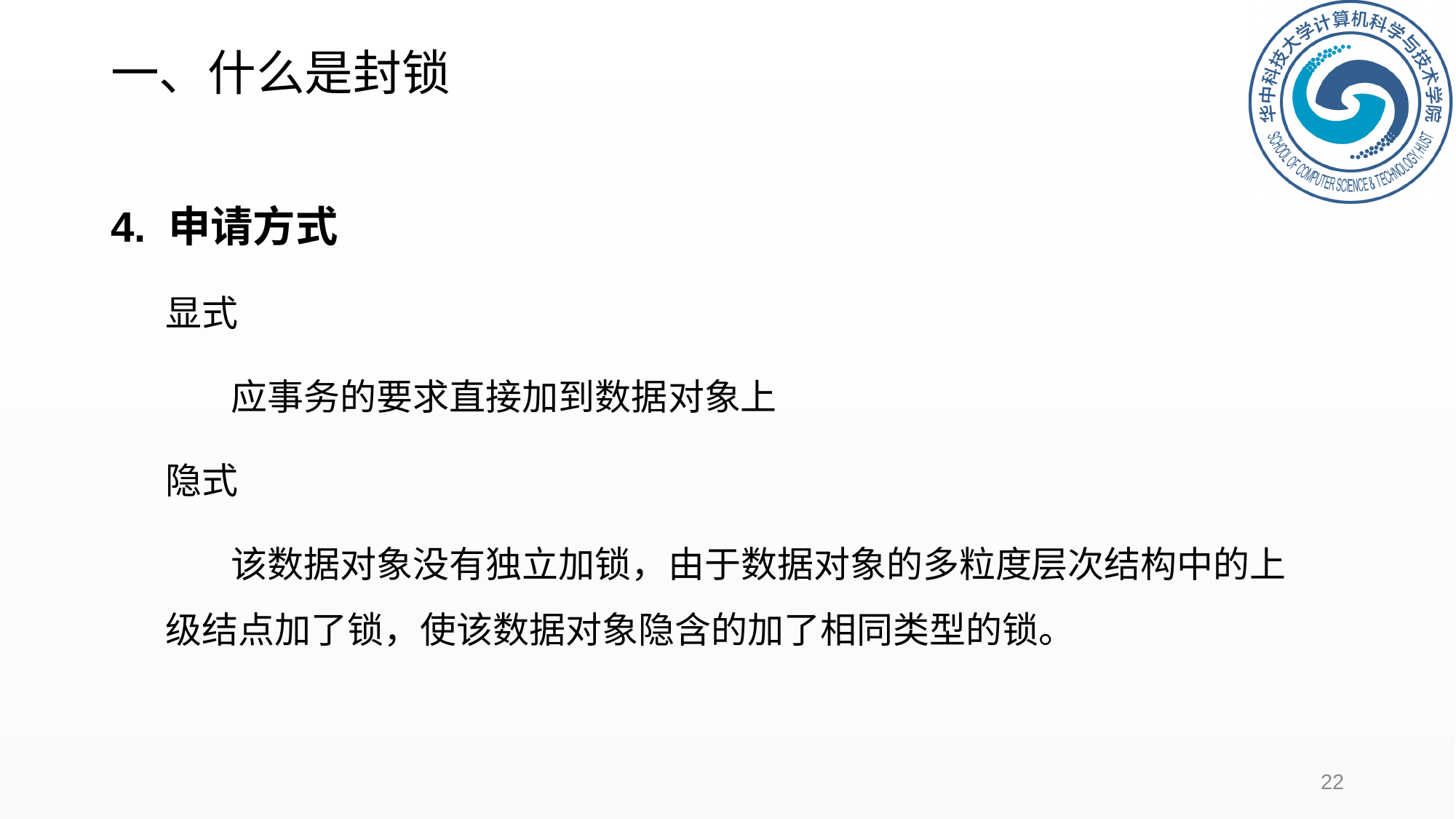

一、什么是封锁
4. 申请方式
显式
       应事务的要求直接加到数据对象上
隐式
       该数据对象没有独立加锁，由于数据对象的多粒度层次结构中的上级结点加了锁，使该数据对象隐含的加了相同类型的锁。
22